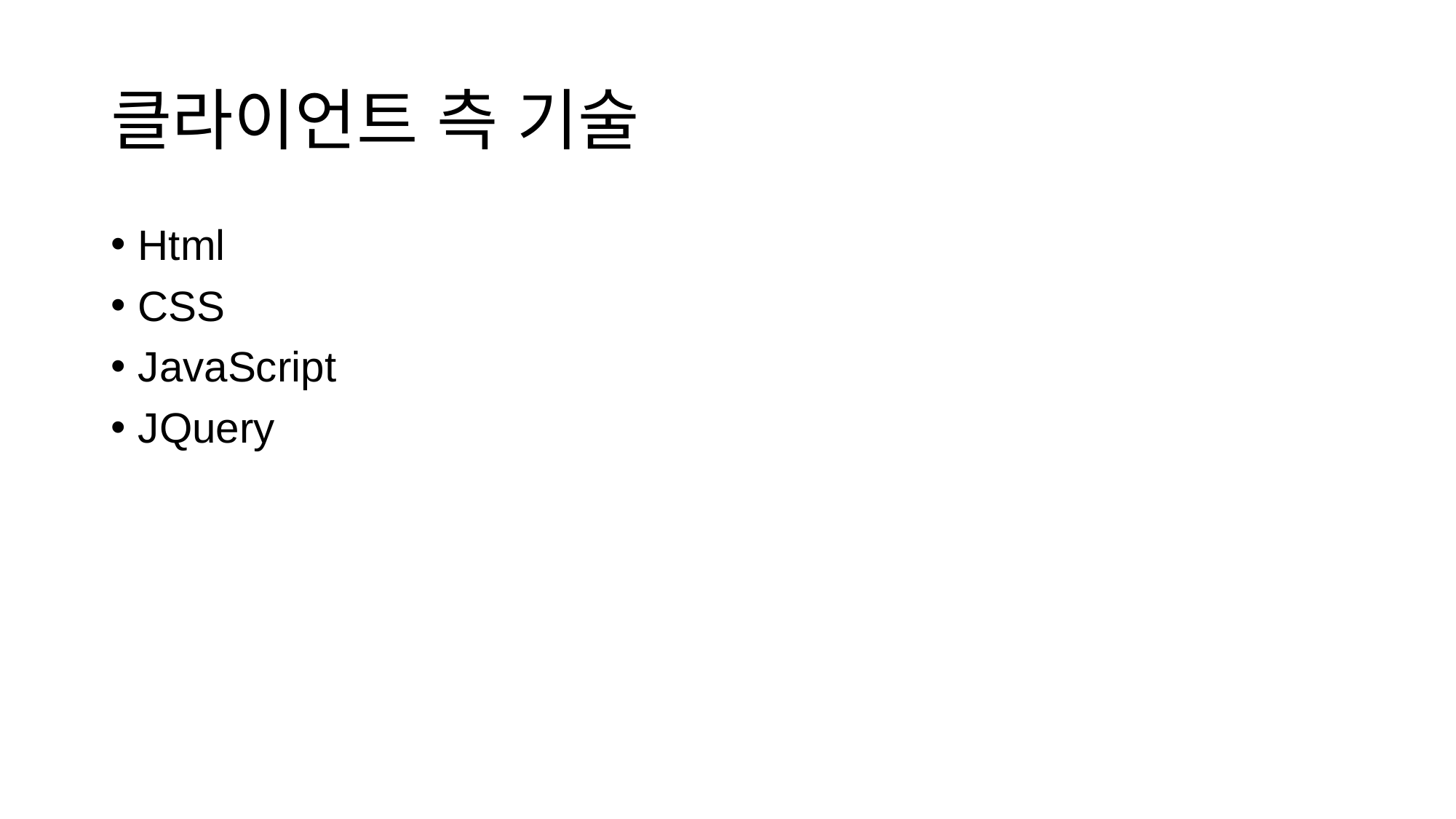

# 클라이언트 측 기술
Html
CSS
JavaScript
JQuery